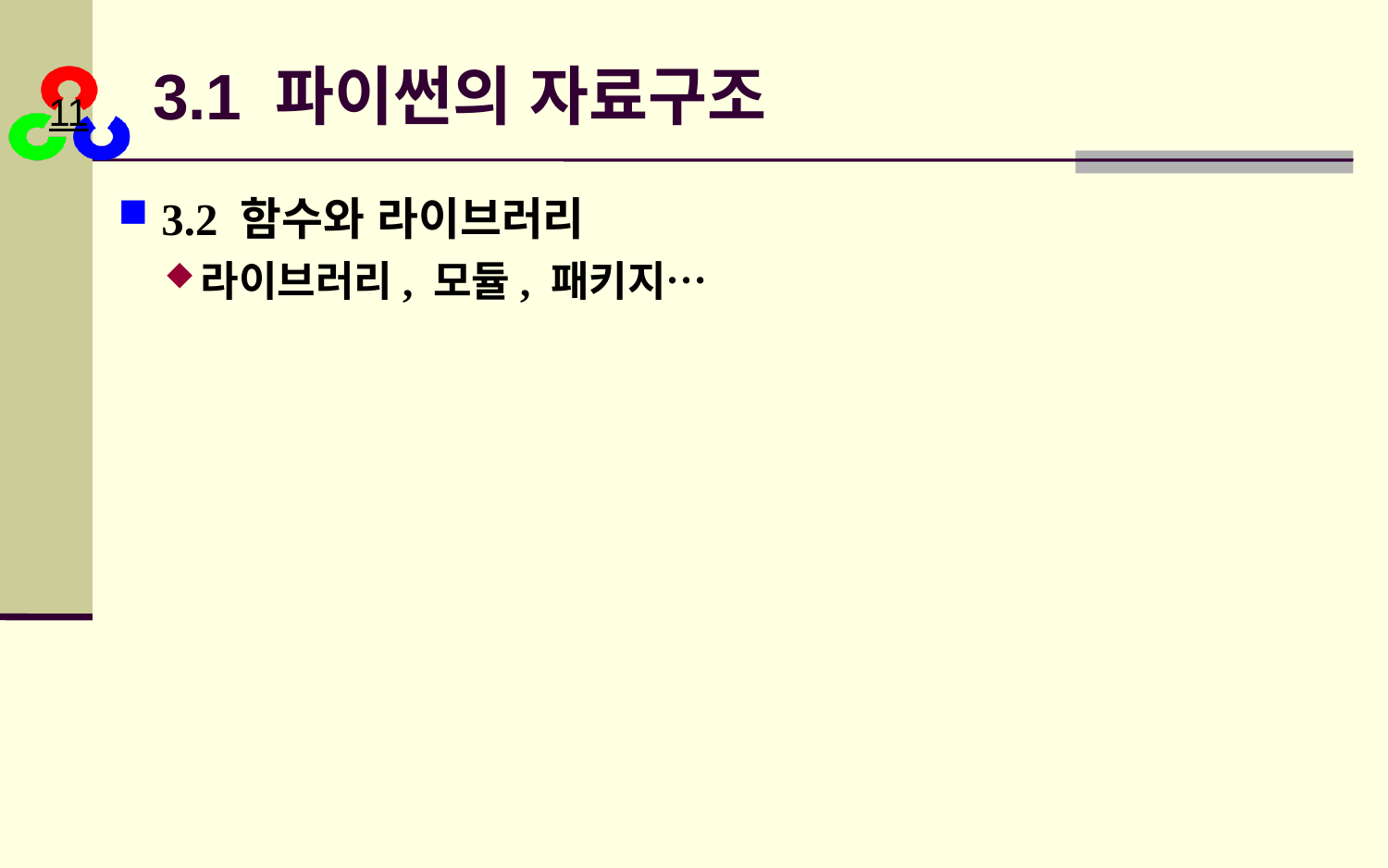

# 3.1 파이썬의 자료구조
3.2 함수와 라이브러리
라이브러리, 모듈, 패키지…